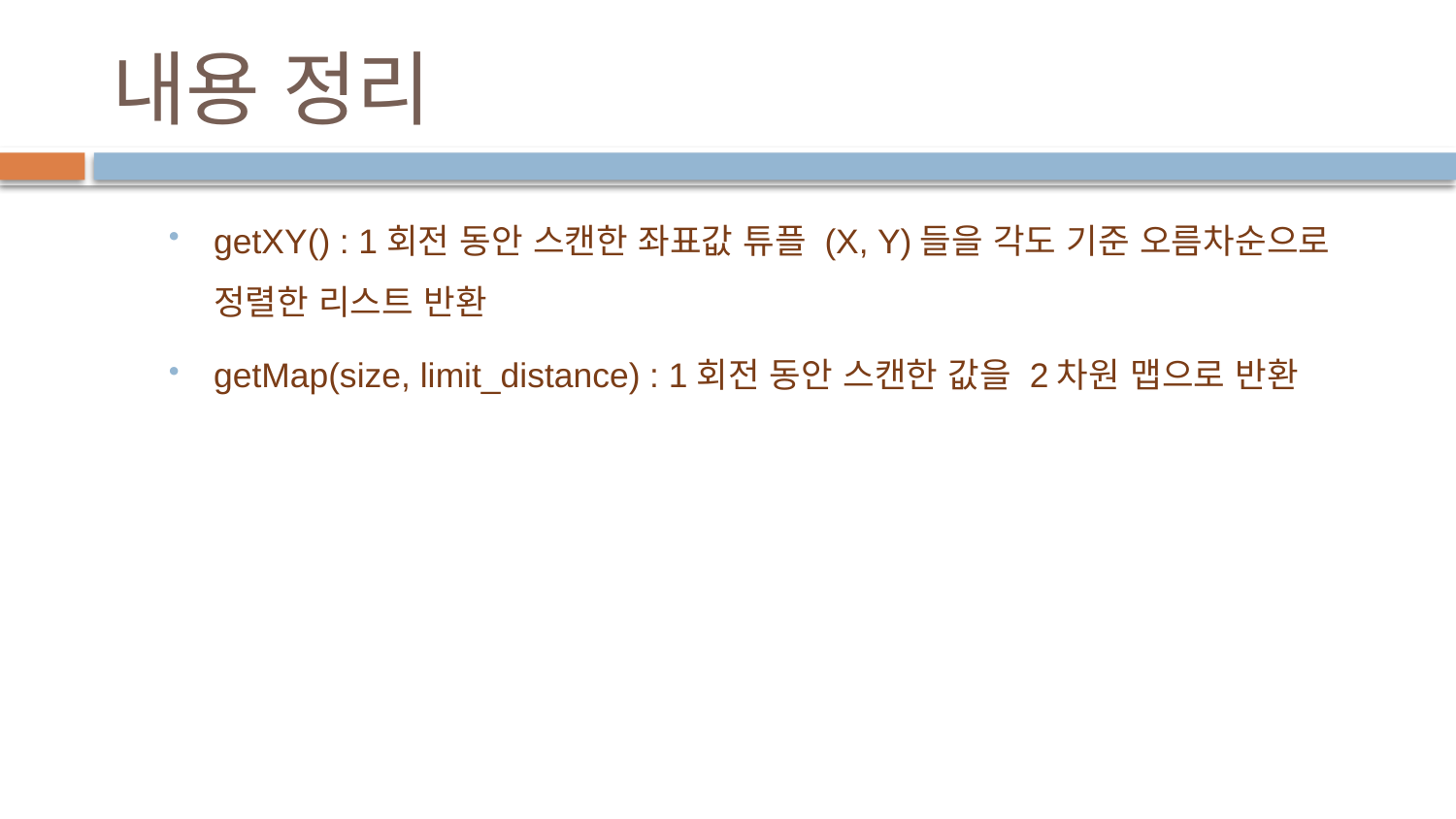

# 내용 정리
getXY() : 1회전 동안 스캔한 좌표값 튜플 (X, Y)들을 각도 기준 오름차순으로 정렬한 리스트 반환
getMap(size, limit_distance) : 1회전 동안 스캔한 값을 2차원 맵으로 반환